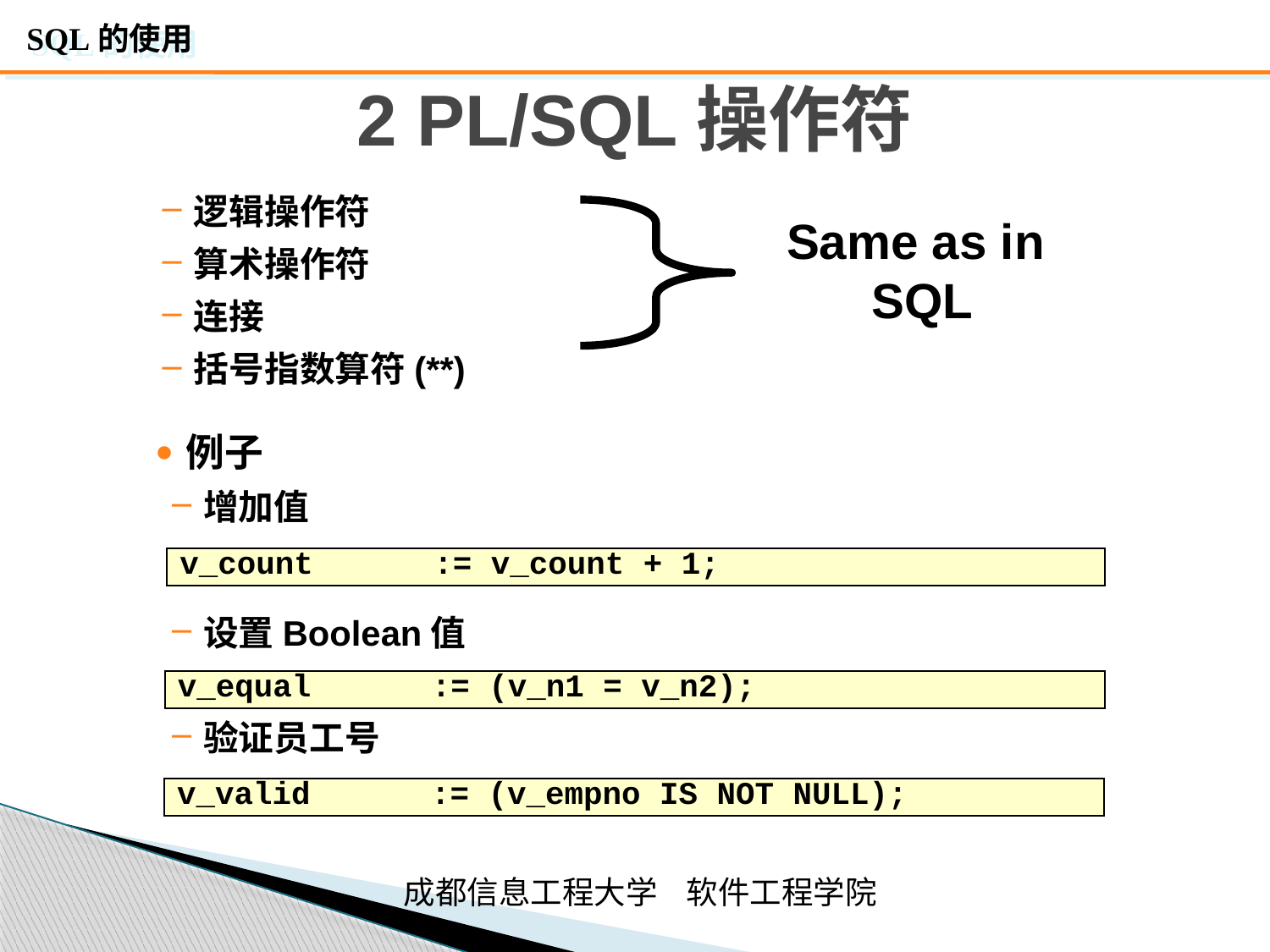

# 2 PL/SQL操作符
逻辑操作符
算术操作符
连接
括号指数算符(**)

Same as in
SQL
例子
增加值

设置Boolean值

验证员工号
v_count	:= v_count + 1;
v_equal	:= (v_n1 = v_n2);
v_valid	:= (v_empno IS NOT NULL);